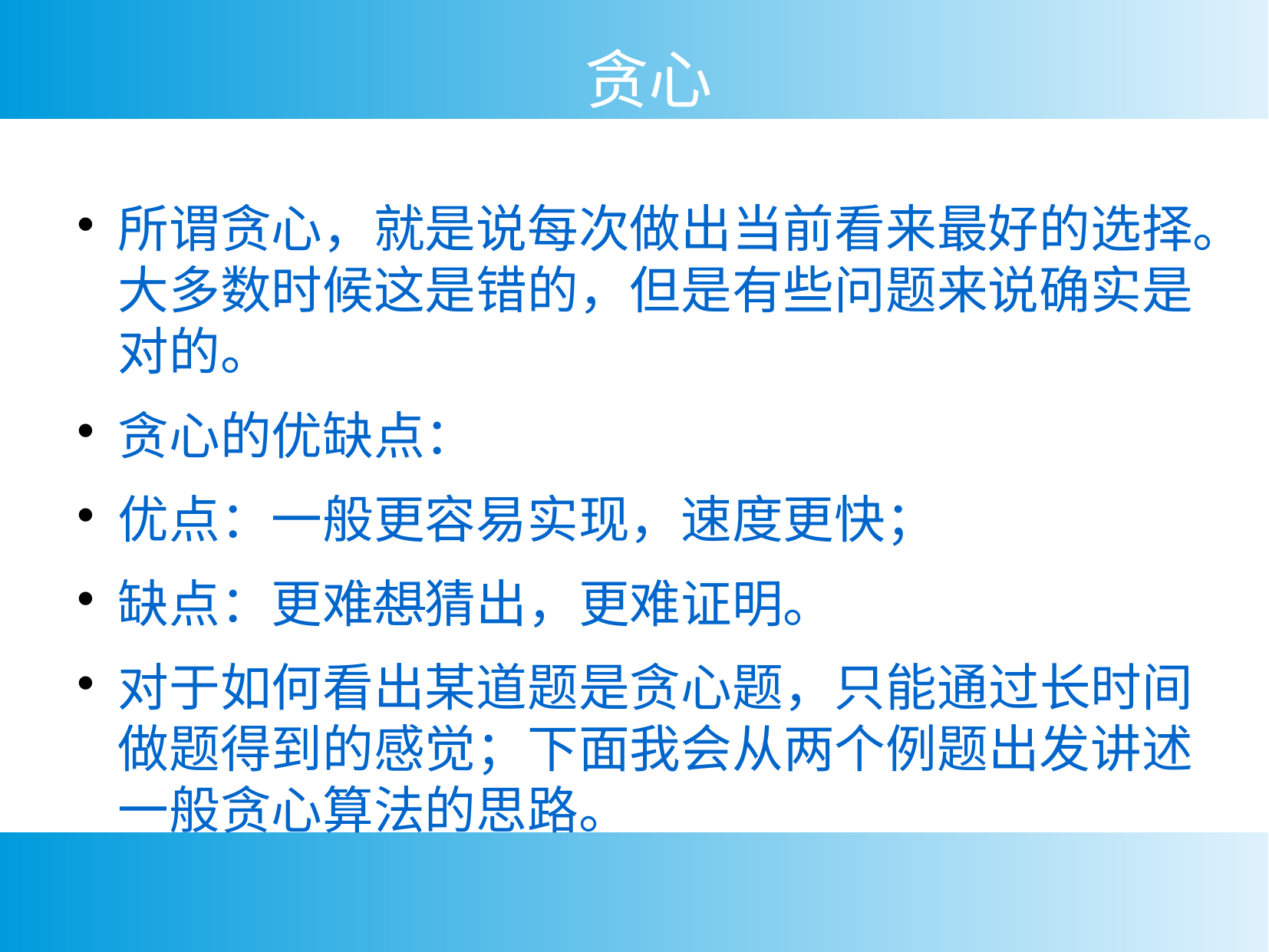

贪心
所谓贪心，就是说每次做出当前看来最好的选择。大多数时候这是错的，但是有些问题来说确实是对的。
贪心的优缺点：
优点：一般更容易实现，速度更快；
缺点：更难想猜出，更难证明。
对于如何看出某道题是贪心题，只能通过长时间做题得到的感觉；下面我会从两个例题出发讲述一般贪心算法的思路。